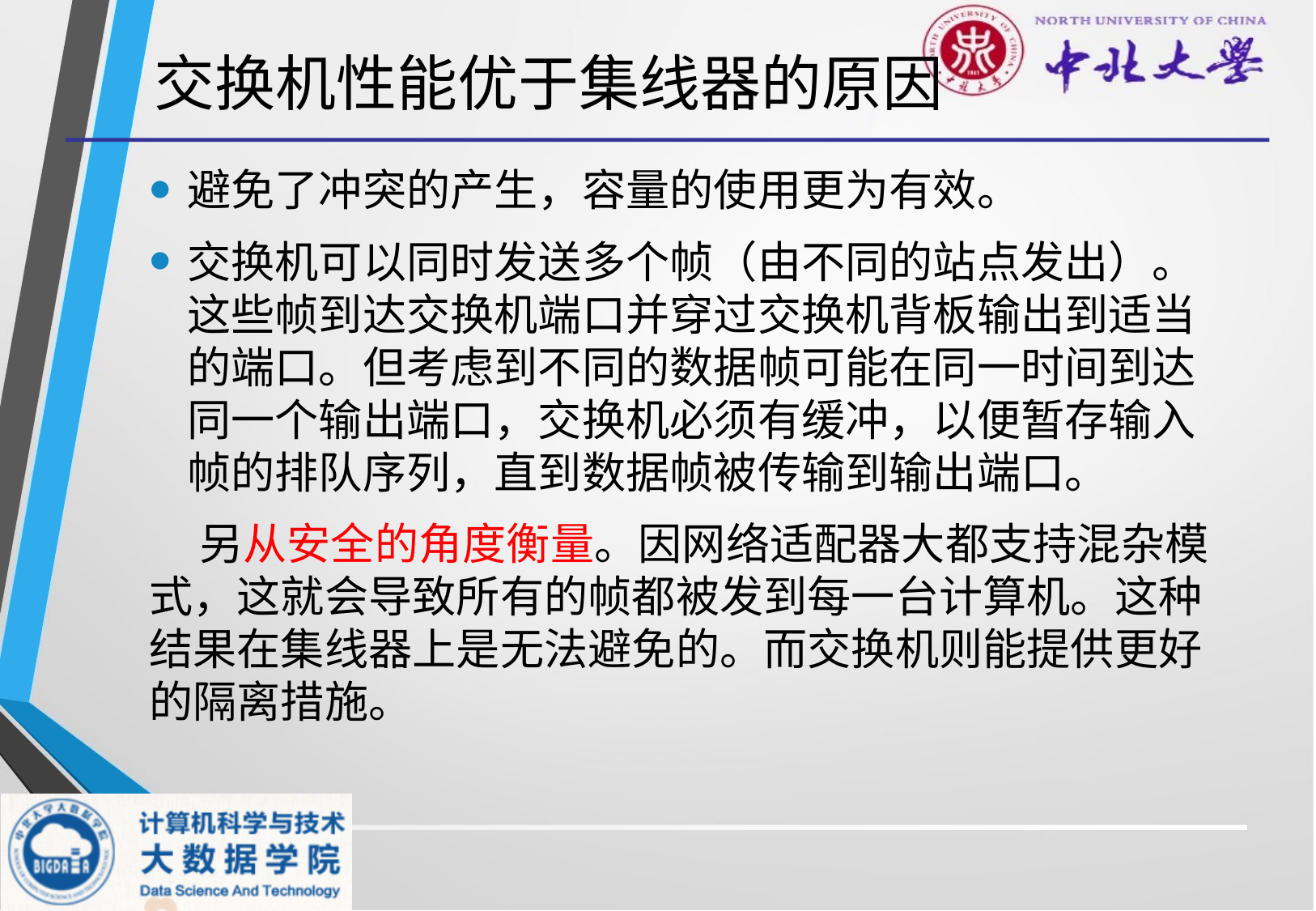

# 交换机性能优于集线器的原因
避免了冲突的产生，容量的使用更为有效。
交换机可以同时发送多个帧（由不同的站点发出）。这些帧到达交换机端口并穿过交换机背板输出到适当的端口。但考虑到不同的数据帧可能在同一时间到达同一个输出端口，交换机必须有缓冲，以便暂存输入帧的排队序列，直到数据帧被传输到输出端口。
    另从安全的角度衡量。因网络适配器大都支持混杂模式，这就会导致所有的帧都被发到每一台计算机。这种结果在集线器上是无法避免的。而交换机则能提供更好的隔离措施。
11